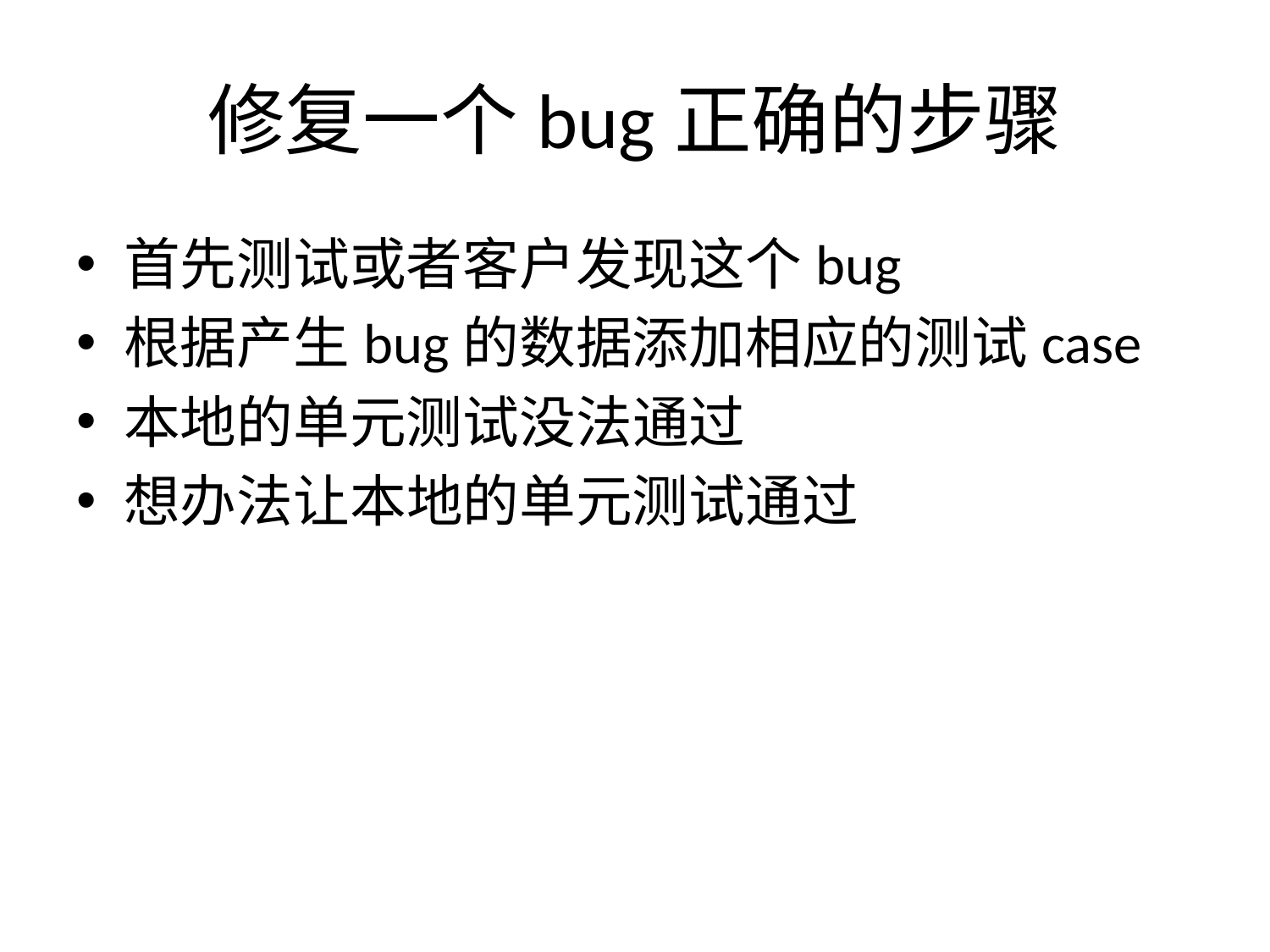

# 修复一个bug正确的步骤
首先测试或者客户发现这个bug
根据产生bug的数据添加相应的测试case
本地的单元测试没法通过
想办法让本地的单元测试通过